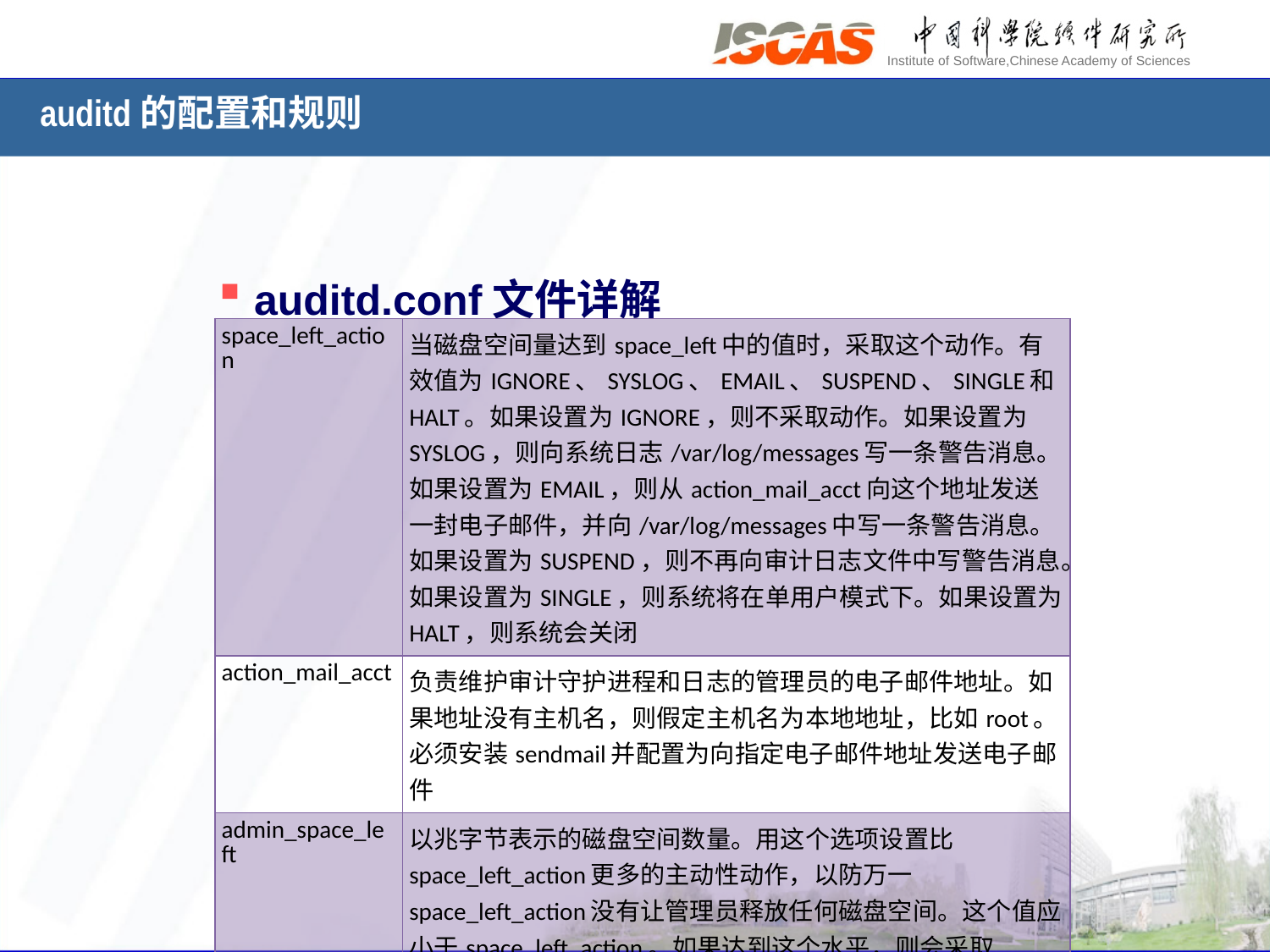

auditd的配置和规则
auditd.conf文件详解

| space\_left\_action | 当磁盘空间量达到space\_left中的值时，采取这个动作。有效值为IGNORE、SYSLOG、EMAIL、SUSPEND、SINGLE和HALT。如果设置为IGNORE，则不采取动作。如果设置为SYSLOG，则向系统日志/var/log/messages写一条警告消息。如果设置为EMAIL，则从action\_mail\_acct向这个地址发送一封电子邮件，并向/var/log/messages中写一条警告消息。如果设置为SUSPEND，则不再向审计日志文件中写警告消息。如果设置为SINGLE，则系统将在单用户模式下。如果设置为HALT，则系统会关闭 |
| --- | --- |
| action\_mail\_acct | 负责维护审计守护进程和日志的管理员的电子邮件地址。如果地址没有主机名，则假定主机名为本地地址，比如root。必须安装sendmail并配置为向指定电子邮件地址发送电子邮件 |
| admin\_space\_left | 以兆字节表示的磁盘空间数量。用这个选项设置比space\_left\_action更多的主动性动作，以防万一space\_left\_action没有让管理员释放任何磁盘空间。这个值应小于space\_left\_action。如果达到这个水平，则会采取admin\_space\_left\_ action所指定的动作 |